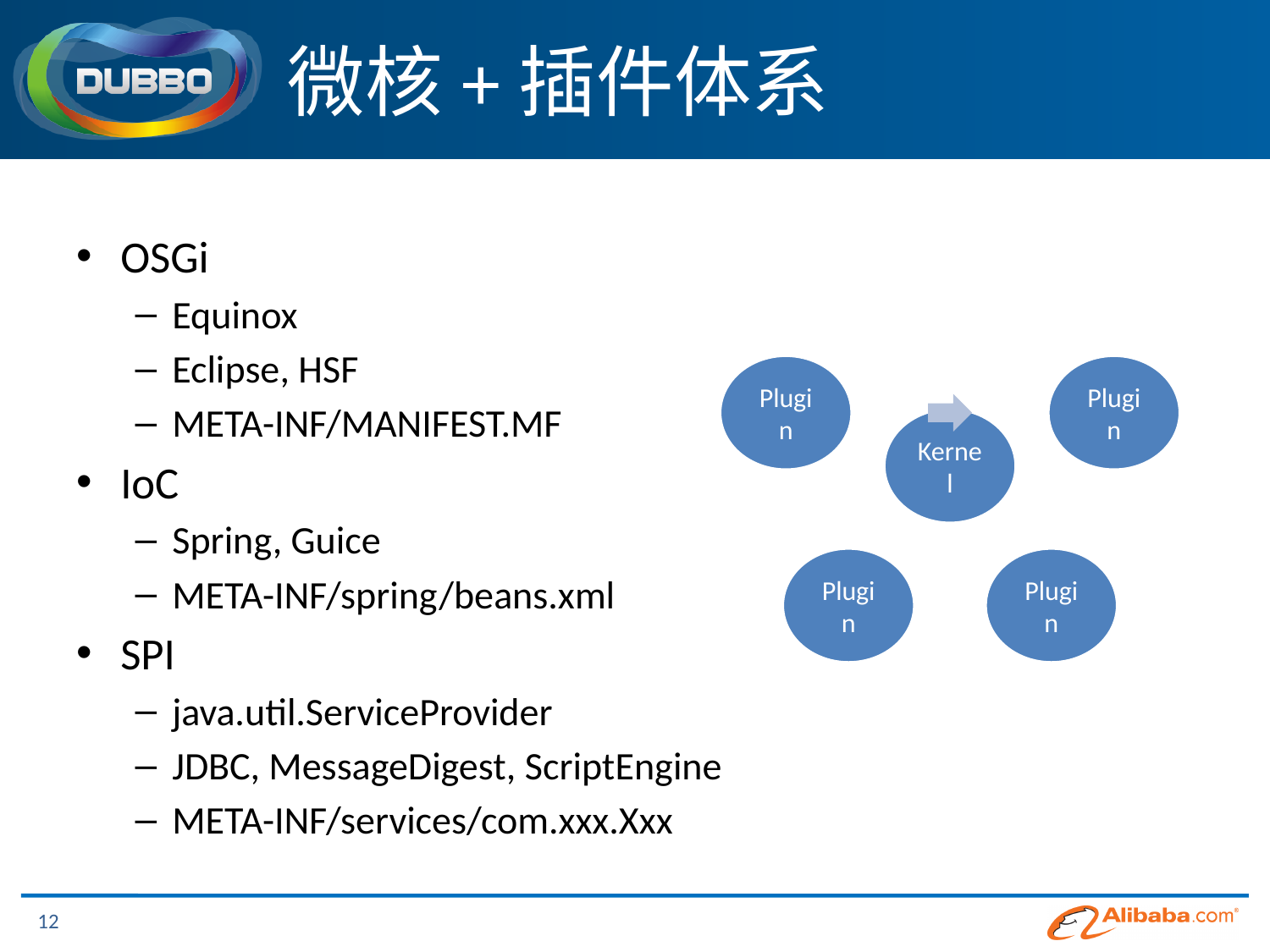

# 微核+插件体系
OSGi
Equinox
Eclipse, HSF
META-INF/MANIFEST.MF
IoC
Spring, Guice
META-INF/spring/beans.xml
SPI
java.util.ServiceProvider
JDBC, MessageDigest, ScriptEngine
META-INF/services/com.xxx.Xxx
Kernel
Plugin
Plugin
Plugin
Plugin
12